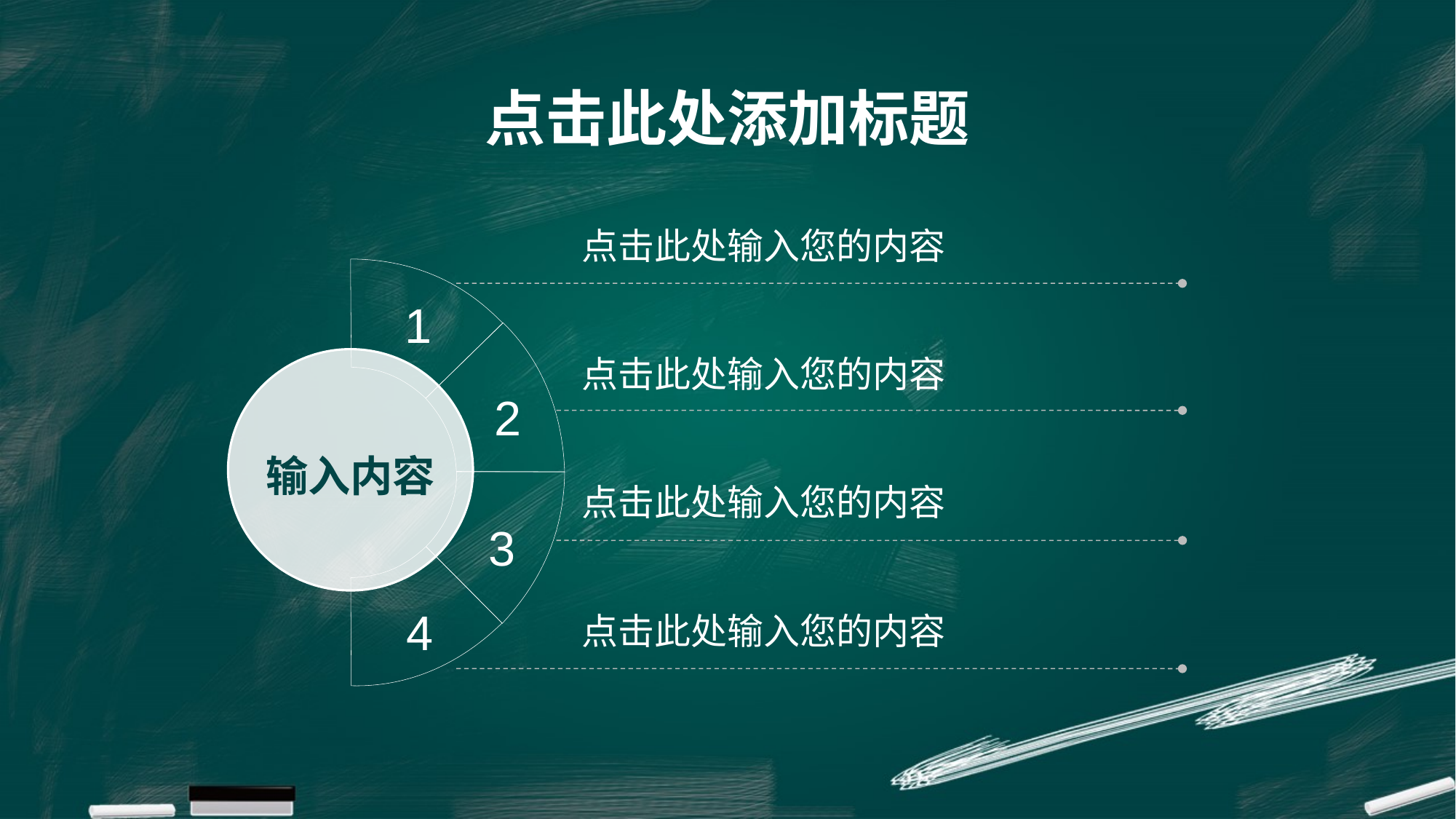

点击此处添加标题
点击此处输入您的内容
1

2
点击此处输入您的内容
输入内容

点击此处输入您的内容
3

4
点击此处输入您的内容